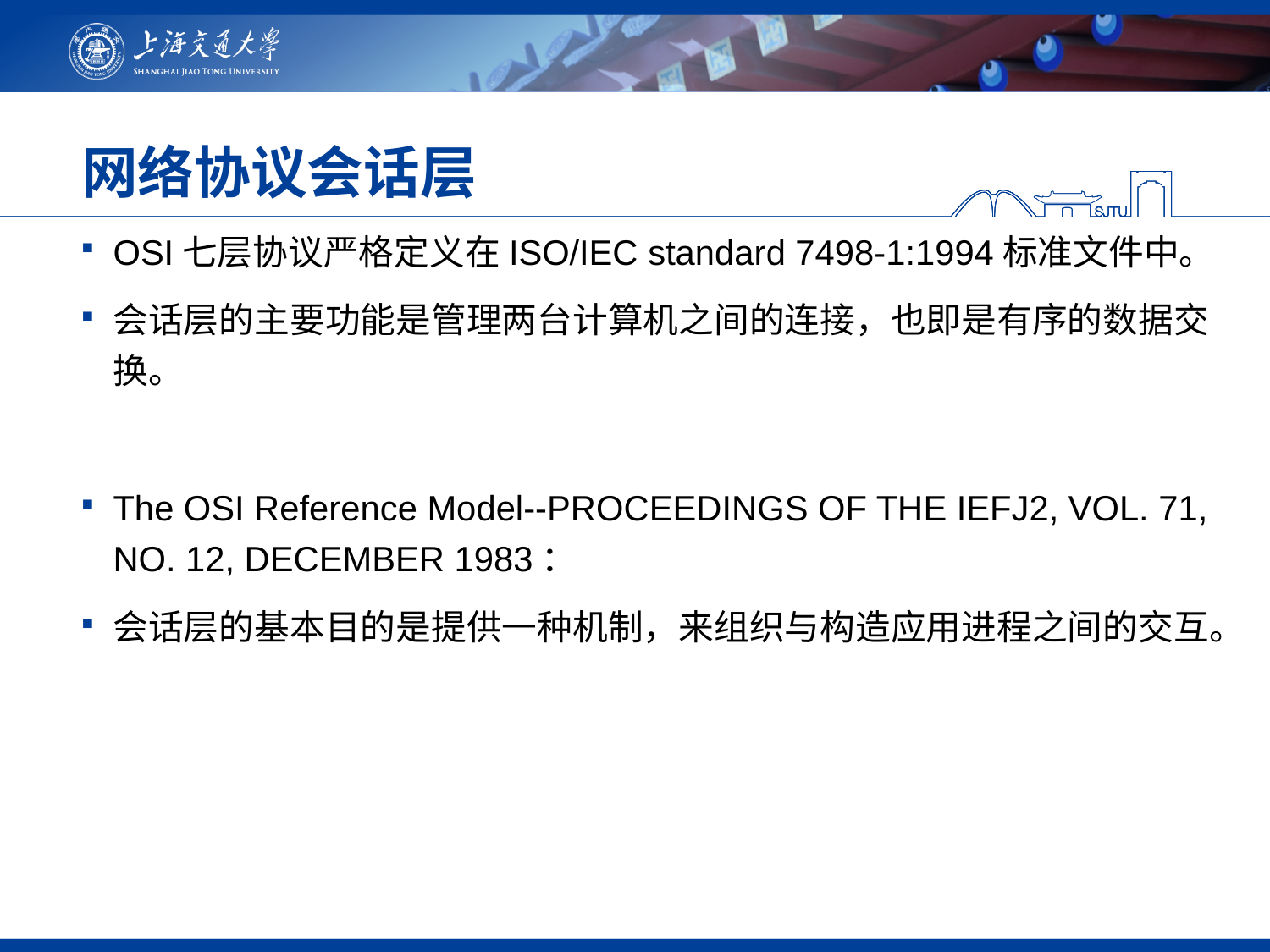

# 网络协议会话层
OSI七层协议严格定义在ISO/IEC standard 7498-1:1994标准文件中。
会话层的主要功能是管理两台计算机之间的连接，也即是有序的数据交换。

The OSI Reference Model--PROCEEDINGS OF THE IEFJ2, VOL. 71, NO. 12, DECEMBER 1983：
会话层的基本目的是提供一种机制，来组织与构造应用进程之间的交互。